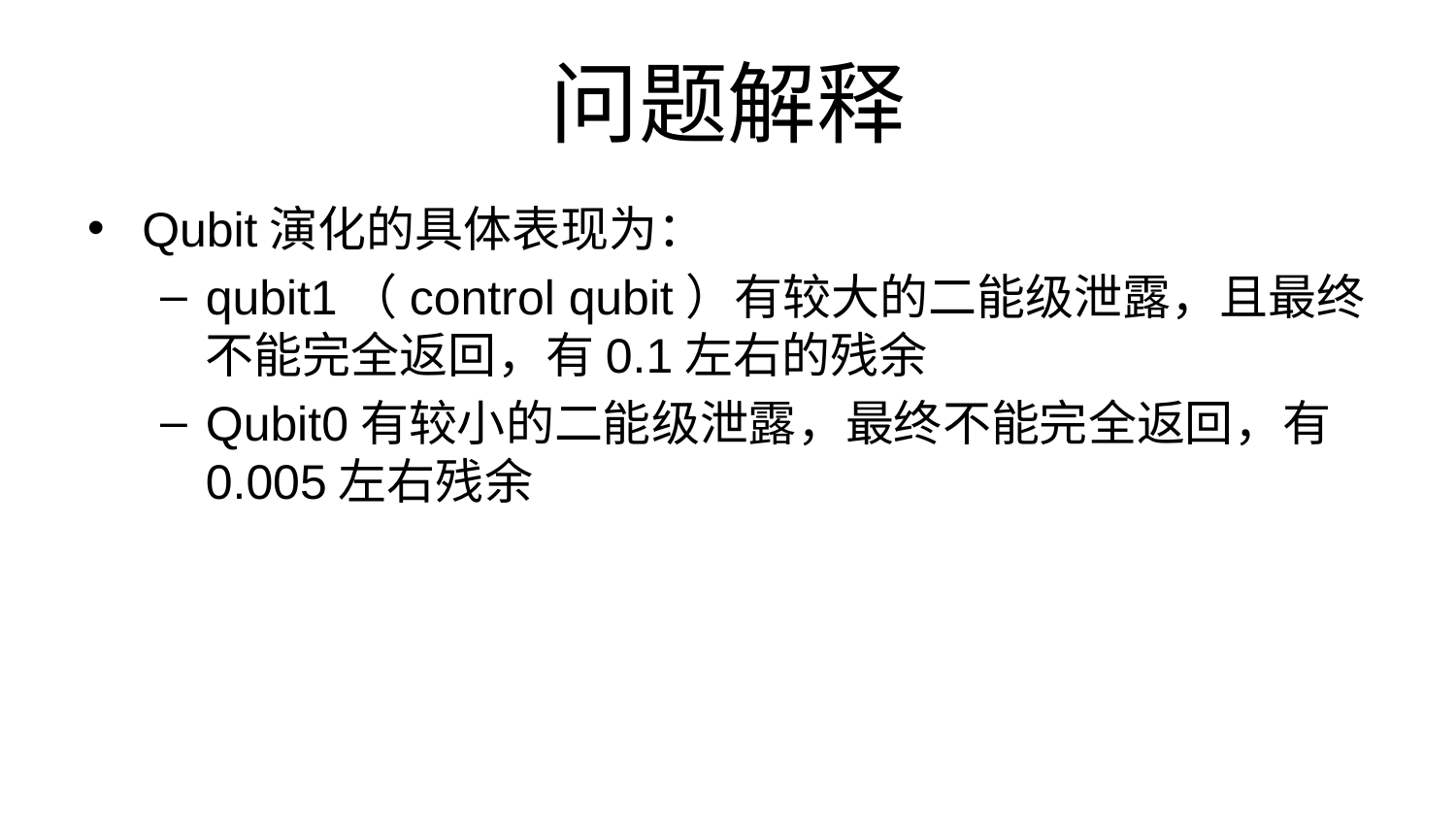

# 问题解释
Qubit演化的具体表现为：
qubit1（control qubit）有较大的二能级泄露，且最终不能完全返回，有0.1左右的残余
Qubit0有较小的二能级泄露，最终不能完全返回，有0.005左右残余